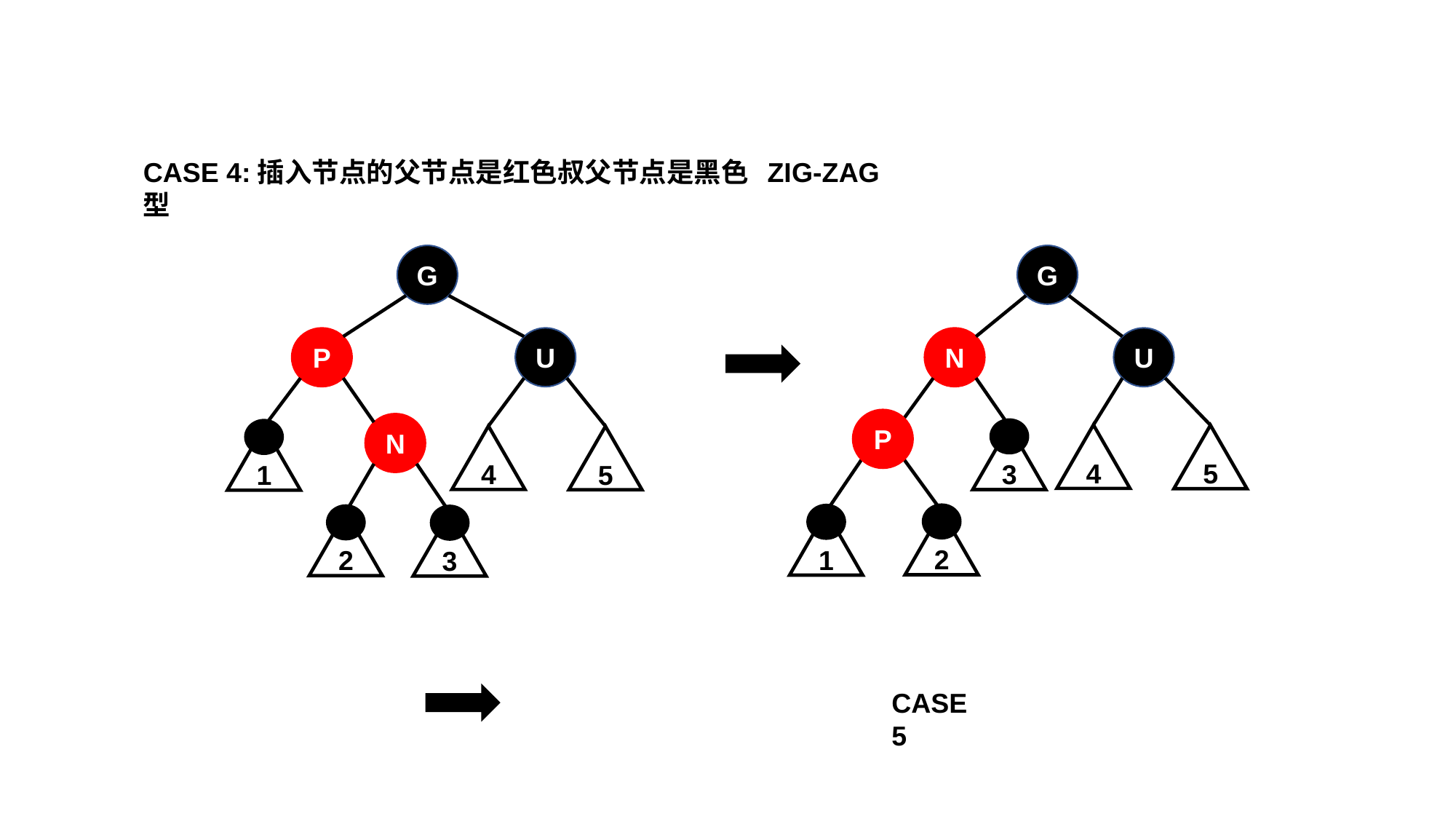

CASE 4:插入节点的父节点是红色叔父节点是黑色  ZIG-ZAG型
G
G
P
U
N
U

P
N
G
G
4
5
4
3
5
1
G
G
G
G
2
1
2
3
CASE 5